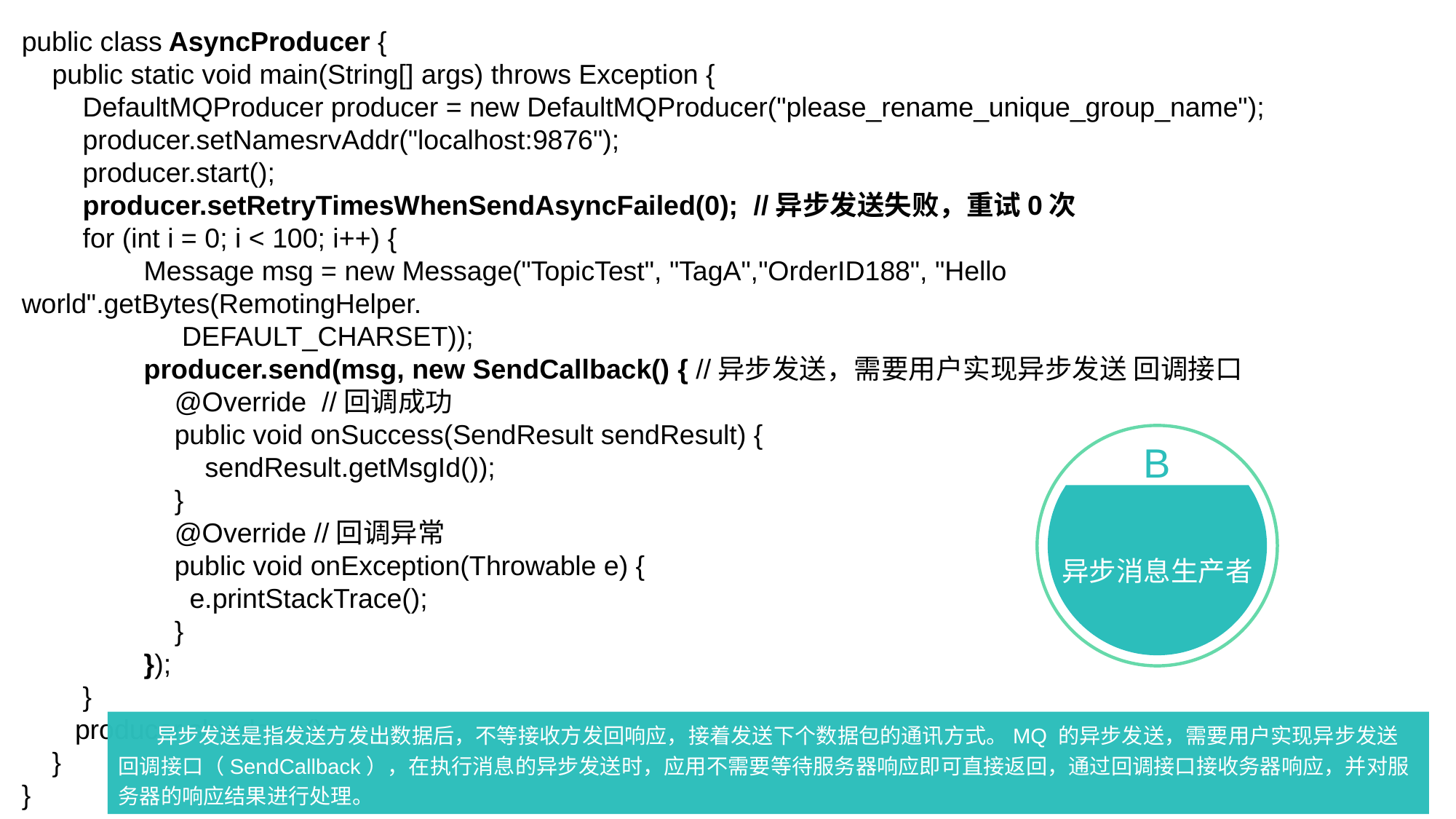

public class AsyncProducer {
    public static void main(String[] args) throws Exception {
        DefaultMQProducer producer = new DefaultMQProducer("please_rename_unique_group_name");
        producer.setNamesrvAddr("localhost:9876");
        producer.start();
        producer.setRetryTimesWhenSendAsyncFailed(0);  //异步发送失败，重试0次
        for (int i = 0; i < 100; i++) {
                Message msg = new Message("TopicTest", "TagA","OrderID188", "Hello world".getBytes(RemotingHelper.
                     DEFAULT_CHARSET));
                producer.send(msg, new SendCallback() { //异步发送，需要用户实现异步发送 回调接口
                    @Override  //回调成功
                    public void onSuccess(SendResult sendResult) {
                        sendResult.getMsgId());
                    }
                    @Override //回调异常
                    public void onException(Throwable e) {
                      e.printStackTrace();
                    }
                });
        }
       producer.shutdown();
    }
}

B
异步消息生产者
       异步发送是指发送方发出数据后，不等接收方发回响应，接着发送下个数据包的通讯方式。MQ 的异步发送，需要用户实现异步发送回调接口（SendCallback），在执行消息的异步发送时，应用不需要等待服务器响应即可直接返回，通过回调接口接收务器响应，并对服务器的响应结果进行处理。